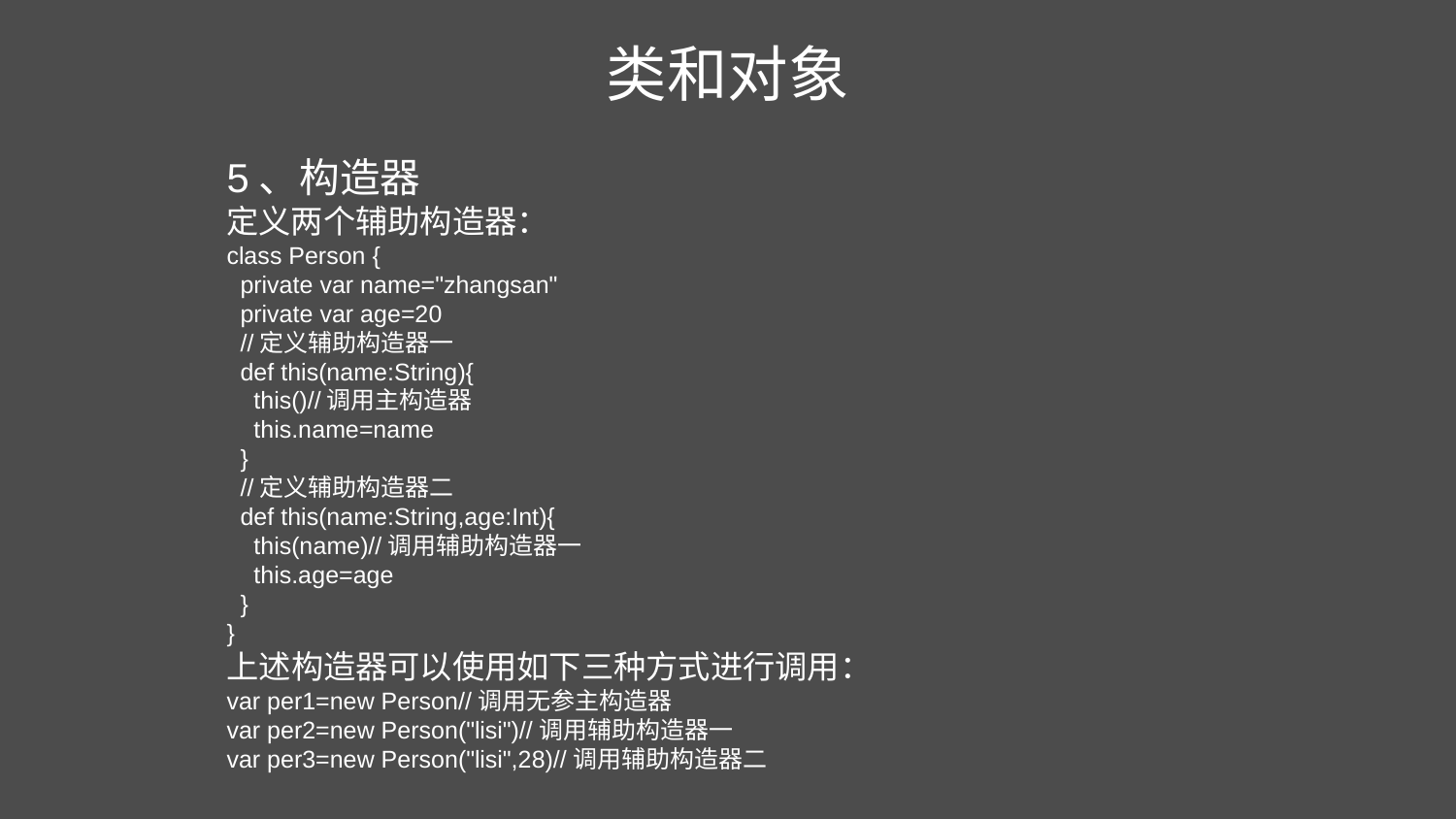

类和对象

5、构造器
定义两个辅助构造器：
class Person {
  private var name="zhangsan"
  private var age=20
  //定义辅助构造器一
  def this(name:String){
    this()//调用主构造器
    this.name=name
  }
  //定义辅助构造器二
  def this(name:String,age:Int){
    this(name)//调用辅助构造器一
    this.age=age
  }
}
上述构造器可以使用如下三种方式进行调用：
var per1=new Person//调用无参主构造器
var per2=new Person("lisi")//调用辅助构造器一
var per3=new Person("lisi",28)//调用辅助构造器二